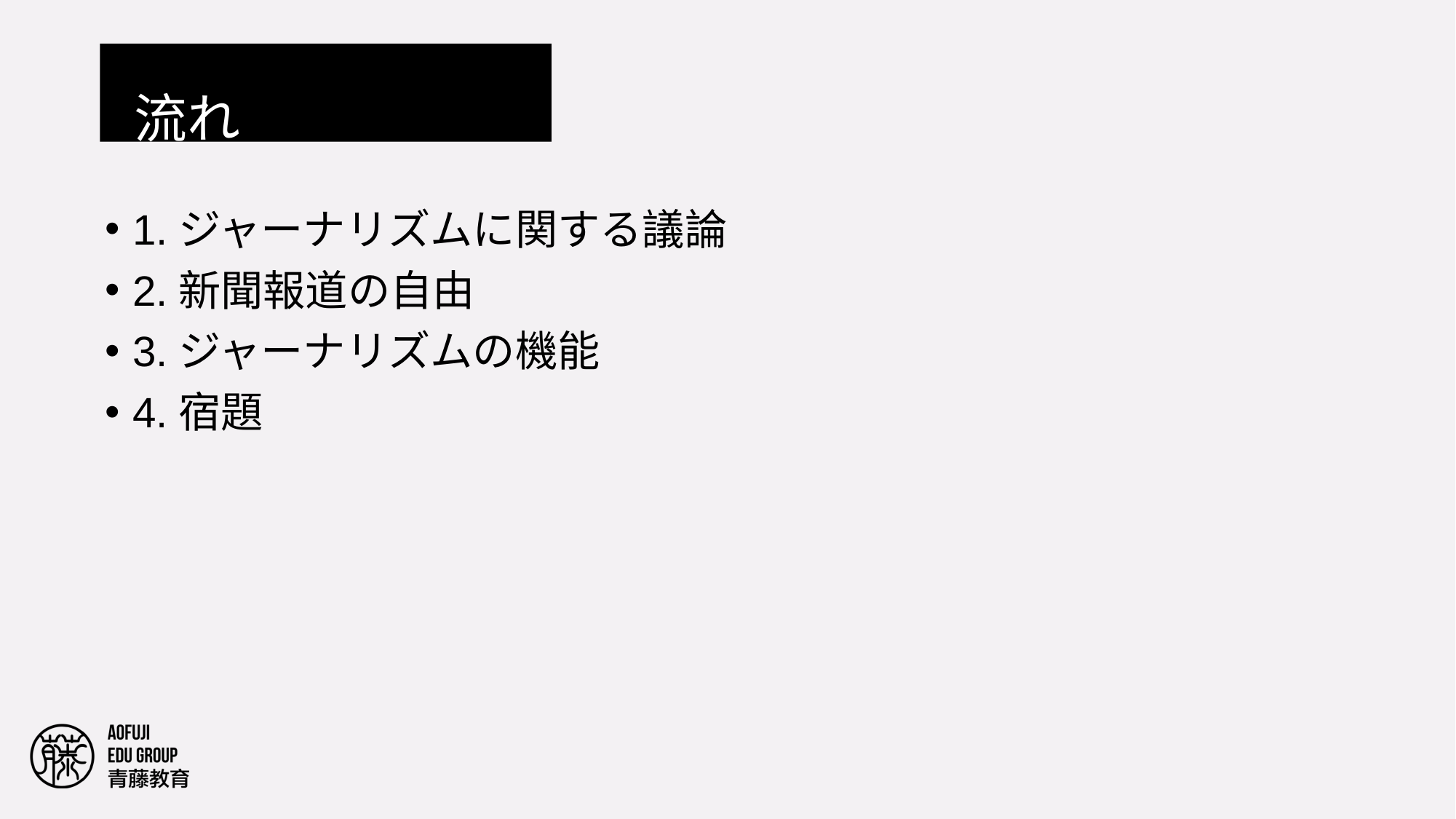

#

流れ
1.ジャーナリズムに関する議論
2.新聞報道の自由
3.ジャーナリズムの機能
4.宿題